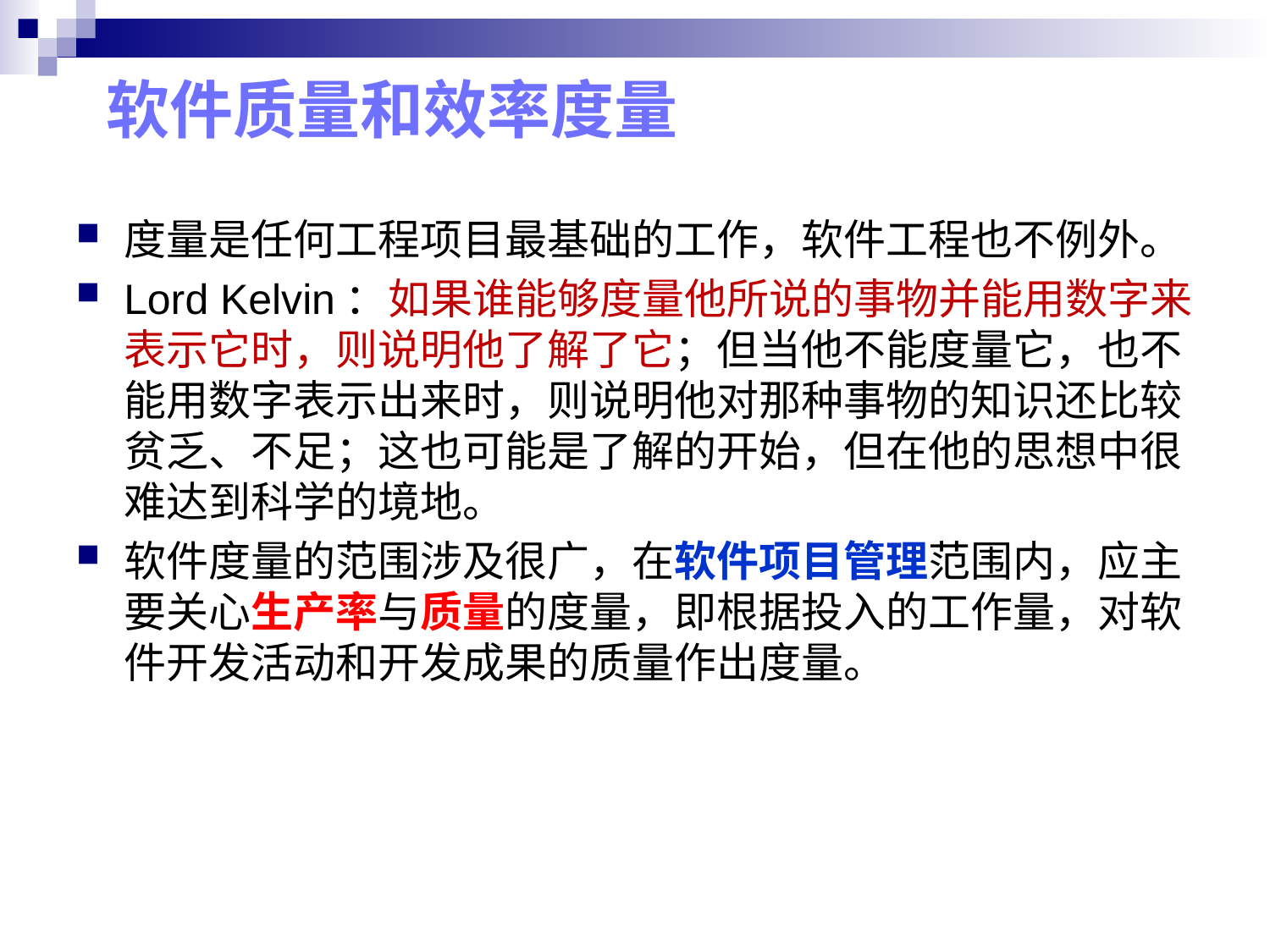

# 软件质量和效率度量
度量是任何工程项目最基础的工作，软件工程也不例外。
Lord Kelvin：如果谁能够度量他所说的事物并能用数字来表示它时，则说明他了解了它；但当他不能度量它，也不能用数字表示出来时，则说明他对那种事物的知识还比较贫乏、不足；这也可能是了解的开始，但在他的思想中很难达到科学的境地。
软件度量的范围涉及很广，在软件项目管理范围内，应主要关心生产率与质量的度量，即根据投入的工作量，对软件开发活动和开发成果的质量作出度量。

3